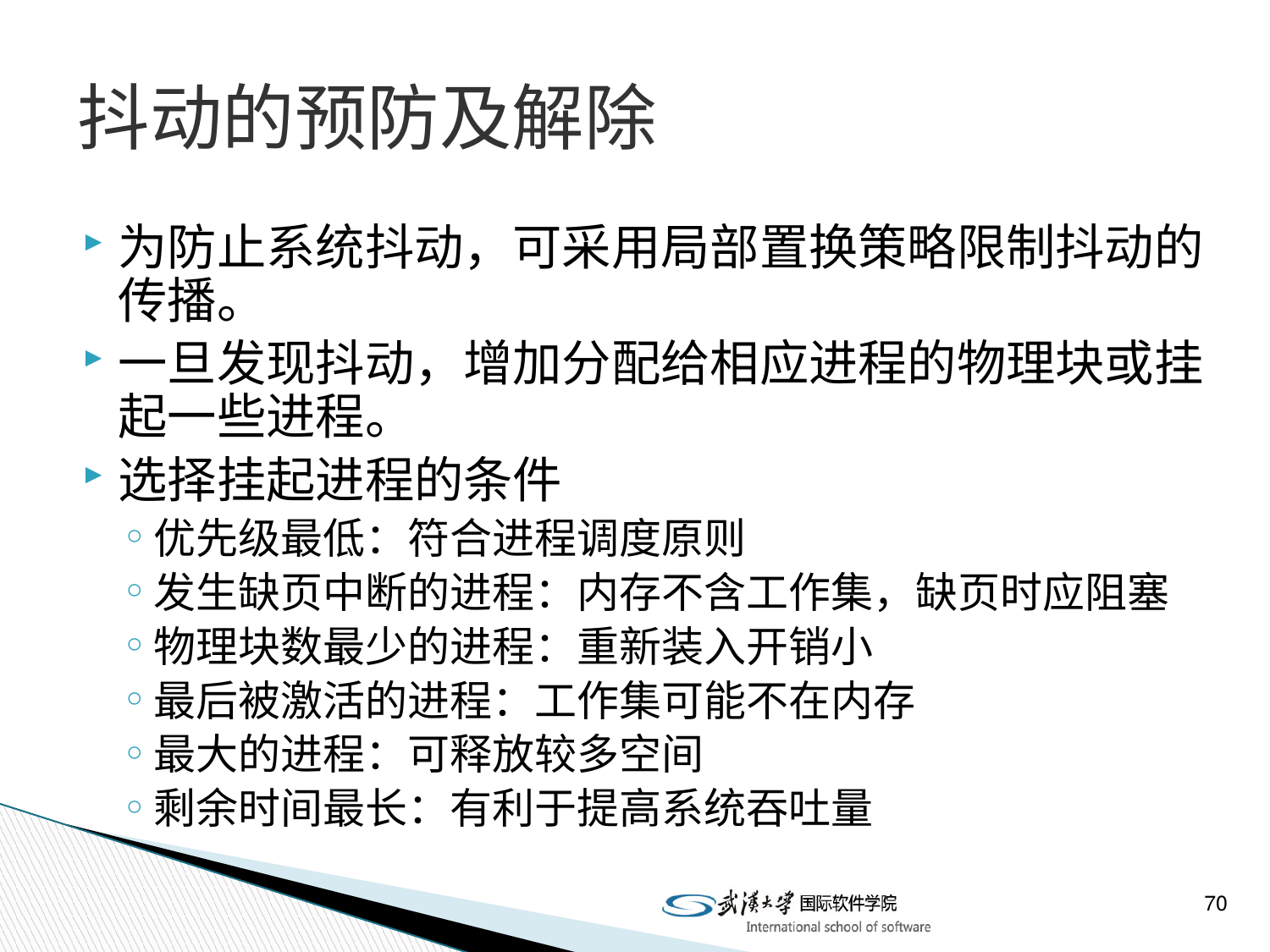

# 抖动的预防及解除
为防止系统抖动，可采用局部置换策略限制抖动的传播。
一旦发现抖动，增加分配给相应进程的物理块或挂起一些进程。
选择挂起进程的条件
优先级最低：符合进程调度原则
发生缺页中断的进程：内存不含工作集，缺页时应阻塞
物理块数最少的进程：重新装入开销小
最后被激活的进程：工作集可能不在内存
最大的进程：可释放较多空间
剩余时间最长：有利于提高系统吞吐量